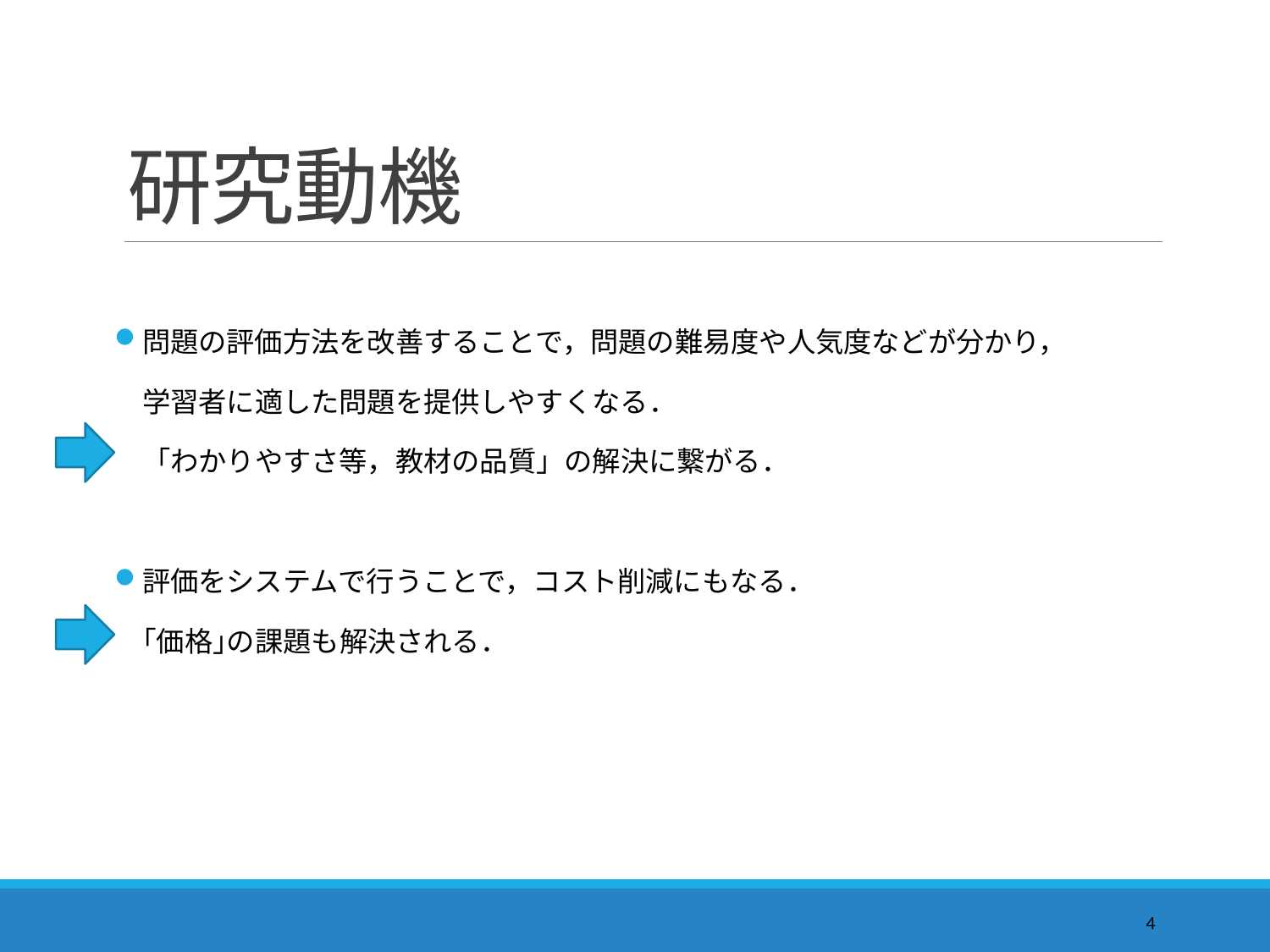

# 研究動機

問題の評価方法を改善することで，問題の難易度や人気度などが分かり，
　学習者に適した問題を提供しやすくなる．
　「わかりやすさ等，教材の品質」の解決に繋がる．

評価をシステムで行うことで，コスト削減にもなる．
　｢価格｣の課題も解決される．

4